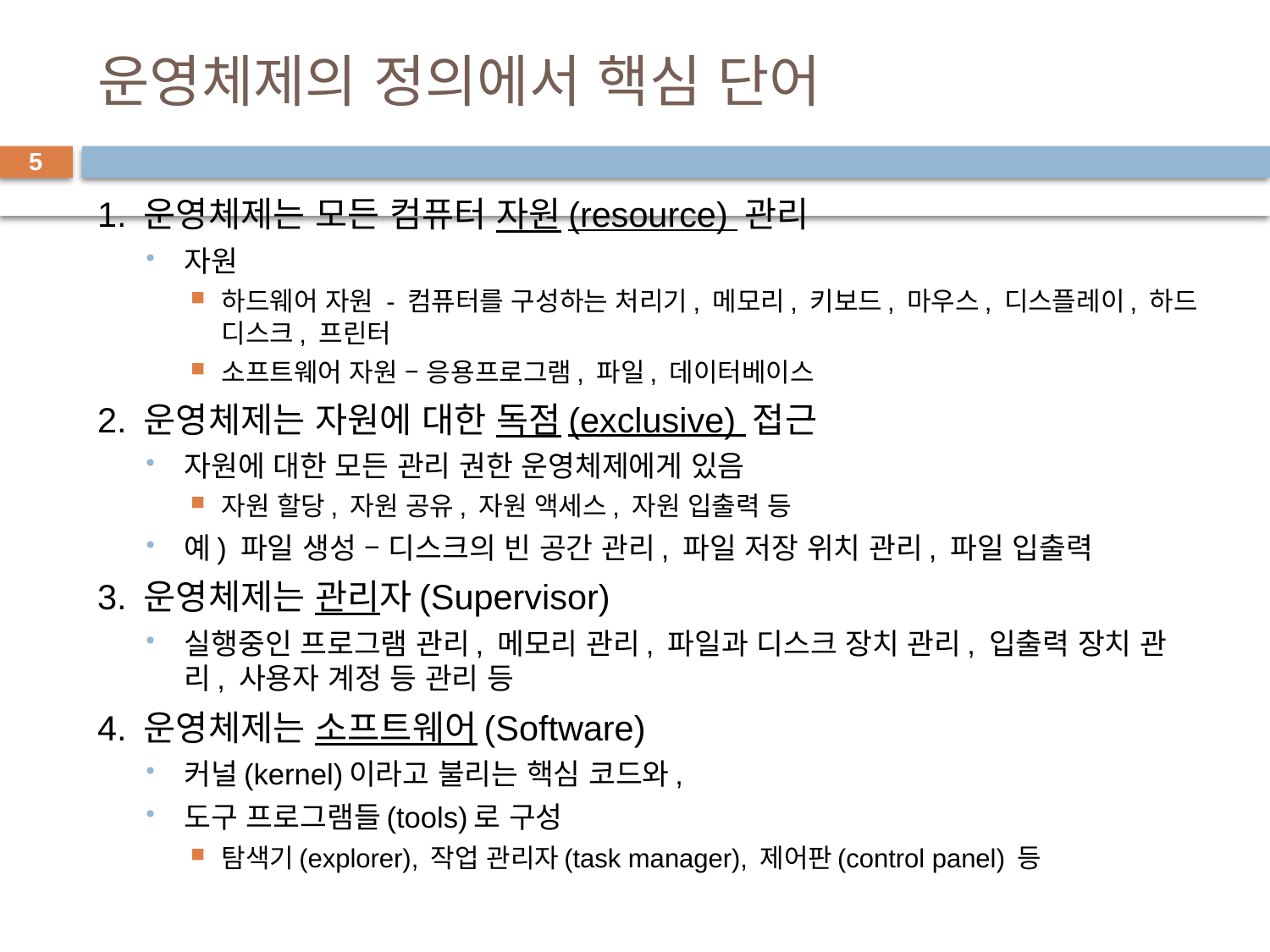

# 운영체제의 정의에서 핵심 단어
5
1. 운영체제는 모든 컴퓨터 자원(resource) 관리
자원
하드웨어 자원 - 컴퓨터를 구성하는 처리기, 메모리, 키보드, 마우스, 디스플레이, 하드 디스크, 프린터
소프트웨어 자원 – 응용프로그램, 파일, 데이터베이스
2. 운영체제는 자원에 대한 독점(exclusive) 접근
자원에 대한 모든 관리 권한 운영체제에게 있음
자원 할당, 자원 공유, 자원 액세스, 자원 입출력 등
예) 파일 생성 – 디스크의 빈 공간 관리, 파일 저장 위치 관리, 파일 입출력
3. 운영체제는 관리자(Supervisor)
실행중인 프로그램 관리, 메모리 관리, 파일과 디스크 장치 관리, 입출력 장치 관리, 사용자 계정 등 관리 등
4. 운영체제는 소프트웨어(Software)
커널(kernel)이라고 불리는 핵심 코드와,
도구 프로그램들(tools)로 구성
탐색기(explorer), 작업 관리자(task manager), 제어판(control panel) 등